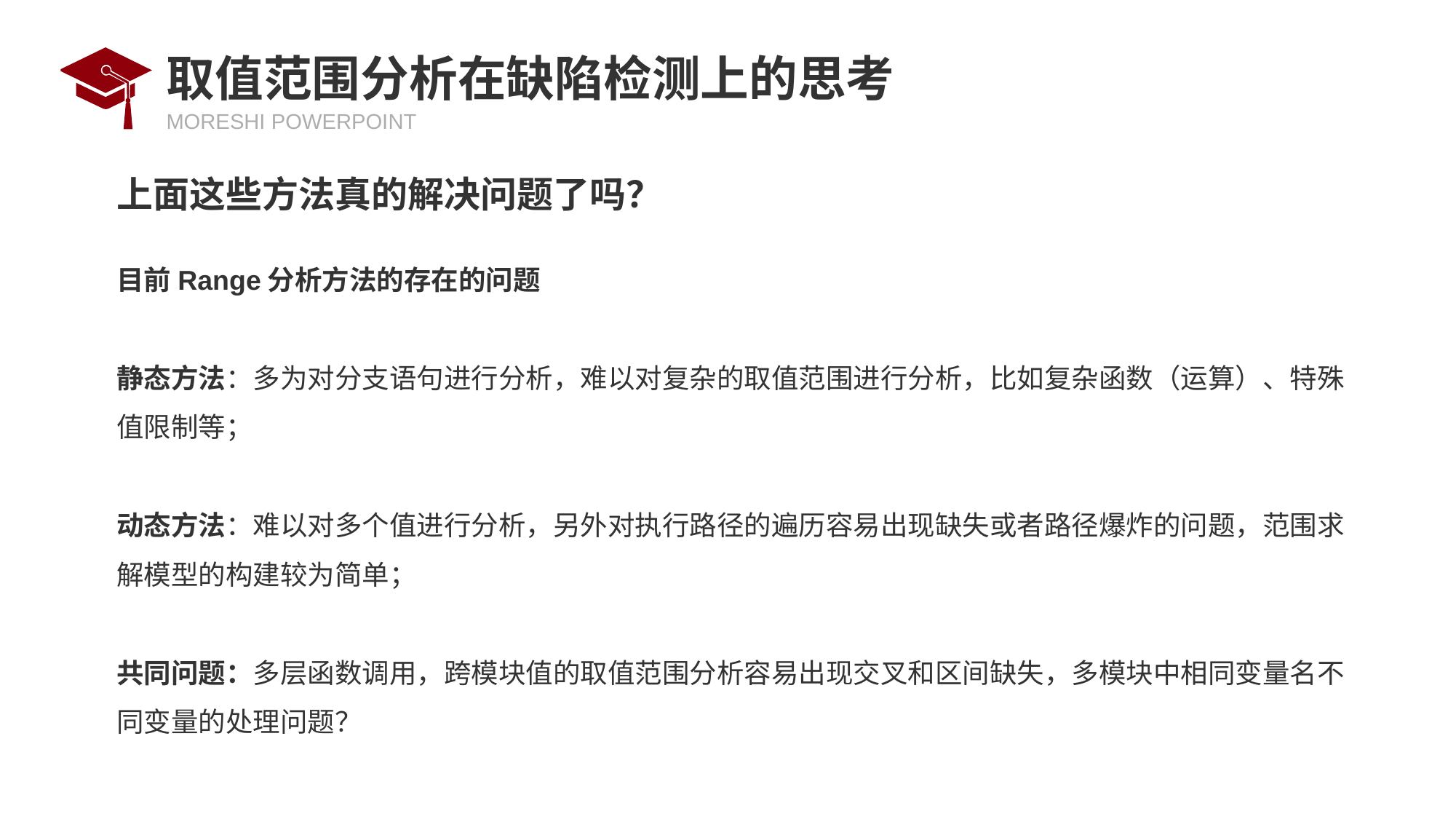

# 取值范围分析在缺陷检测上的思考
上面这些方法真的解决问题了吗？
目前Range分析方法的存在的问题

静态方法：多为对分支语句进行分析，难以对复杂的取值范围进行分析，比如复杂函数（运算）、特殊值限制等；

动态方法：难以对多个值进行分析，另外对执行路径的遍历容易出现缺失或者路径爆炸的问题，范围求解模型的构建较为简单；

共同问题：多层函数调用，跨模块值的取值范围分析容易出现交叉和区间缺失，多模块中相同变量名不同变量的处理问题？